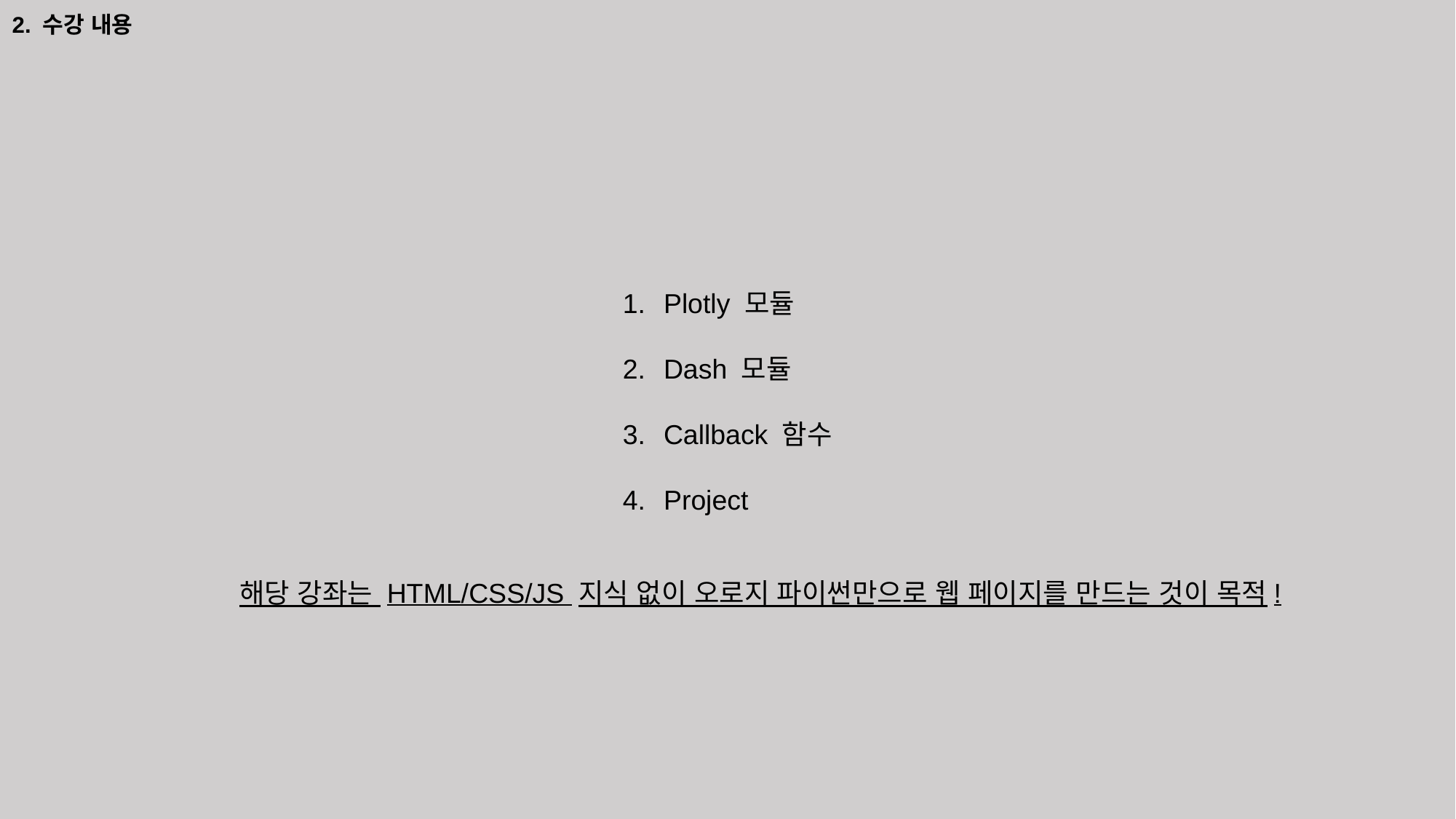

2. 수강 내용
Plotly 모듈

Dash 모듈

Callback 함수

Project
해당 강좌는 HTML/CSS/JS 지식 없이 오로지 파이썬만으로 웹 페이지를 만드는 것이 목적!